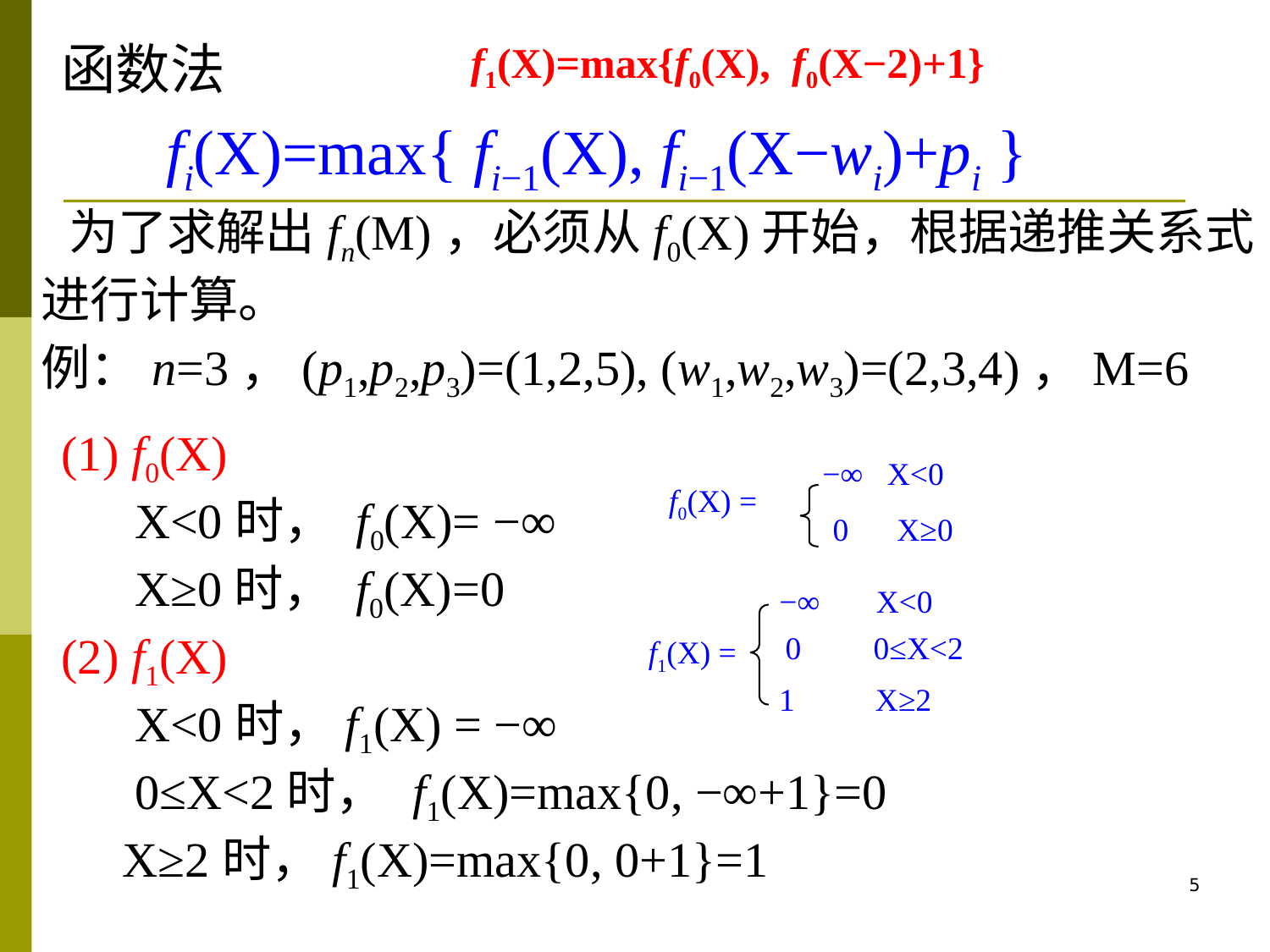

# 函数法
f1(X)=max{f0(X),  f0(X−2)+1}
fi(X)=max{ fi−1(X), fi−1(X−wi)+pi }
 为了求解出fn(M)，必须从f0(X)开始，根据递推关系式进行计算。
例：n=3，(p1,p2,p3)=(1,2,5), (w1,w2,w3)=(2,3,4)，M=6
(1) f0(X)
      X<0时， f0(X)= −∞
      X≥0时， f0(X)=0
(2) f1(X)
      X<0时，f1(X) = −∞
      0≤X<2时， f1(X)=max{0, −∞+1}=0
     X≥2时，f1(X)=max{0, 0+1}=1
−∞   X<0
f0(X) =

0      X≥0
−∞       X<0

 0         0≤X<2
f1(X) =
1          X≥2
5